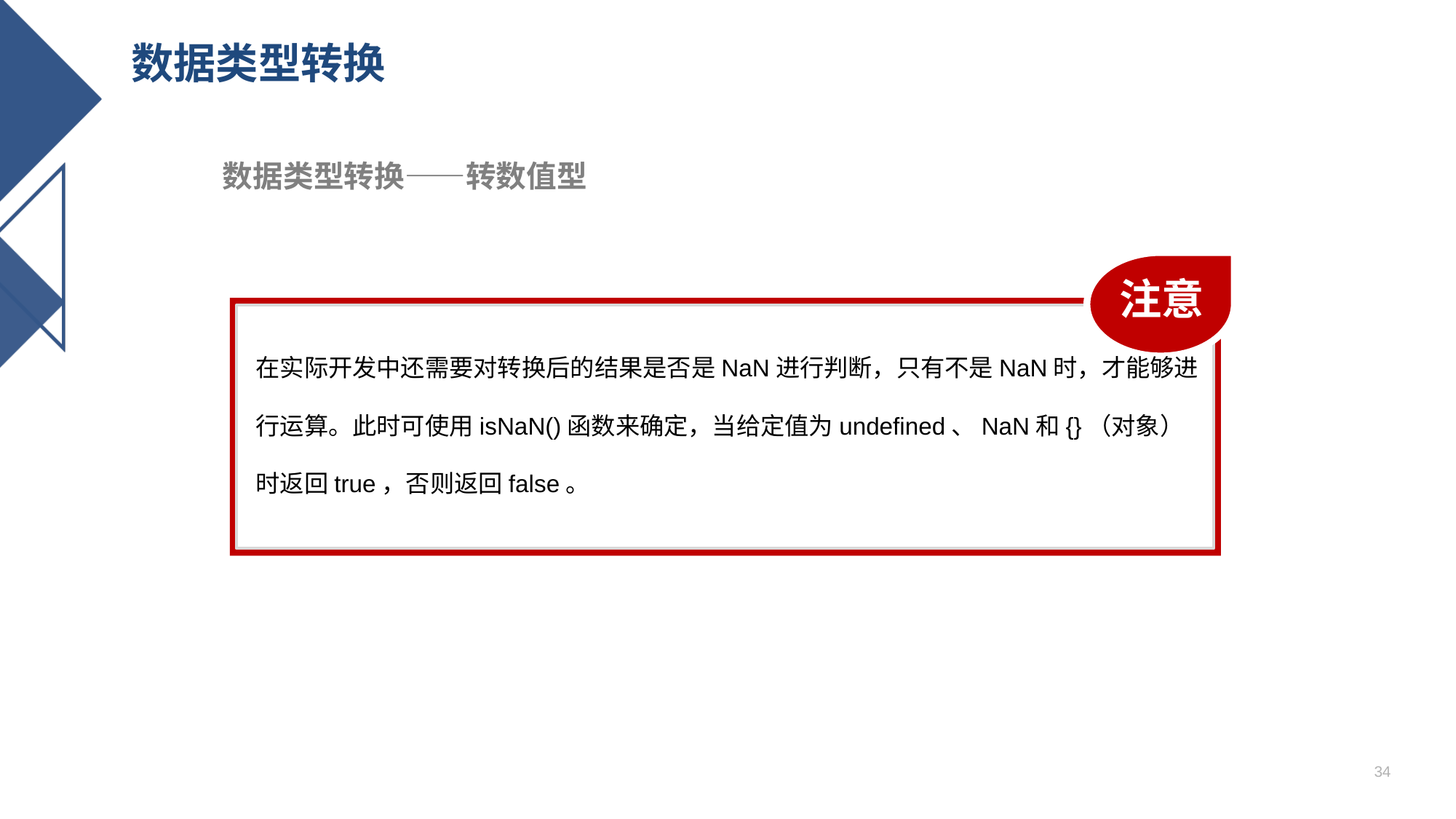

# 数据类型转换
数据类型转换——转数值型

注意

在实际开发中还需要对转换后的结果是否是NaN进行判断，只有不是NaN时，才能够进行运算。此时可使用isNaN()函数来确定，当给定值为undefined、NaN和{}（对象）时返回true，否则返回false。
34